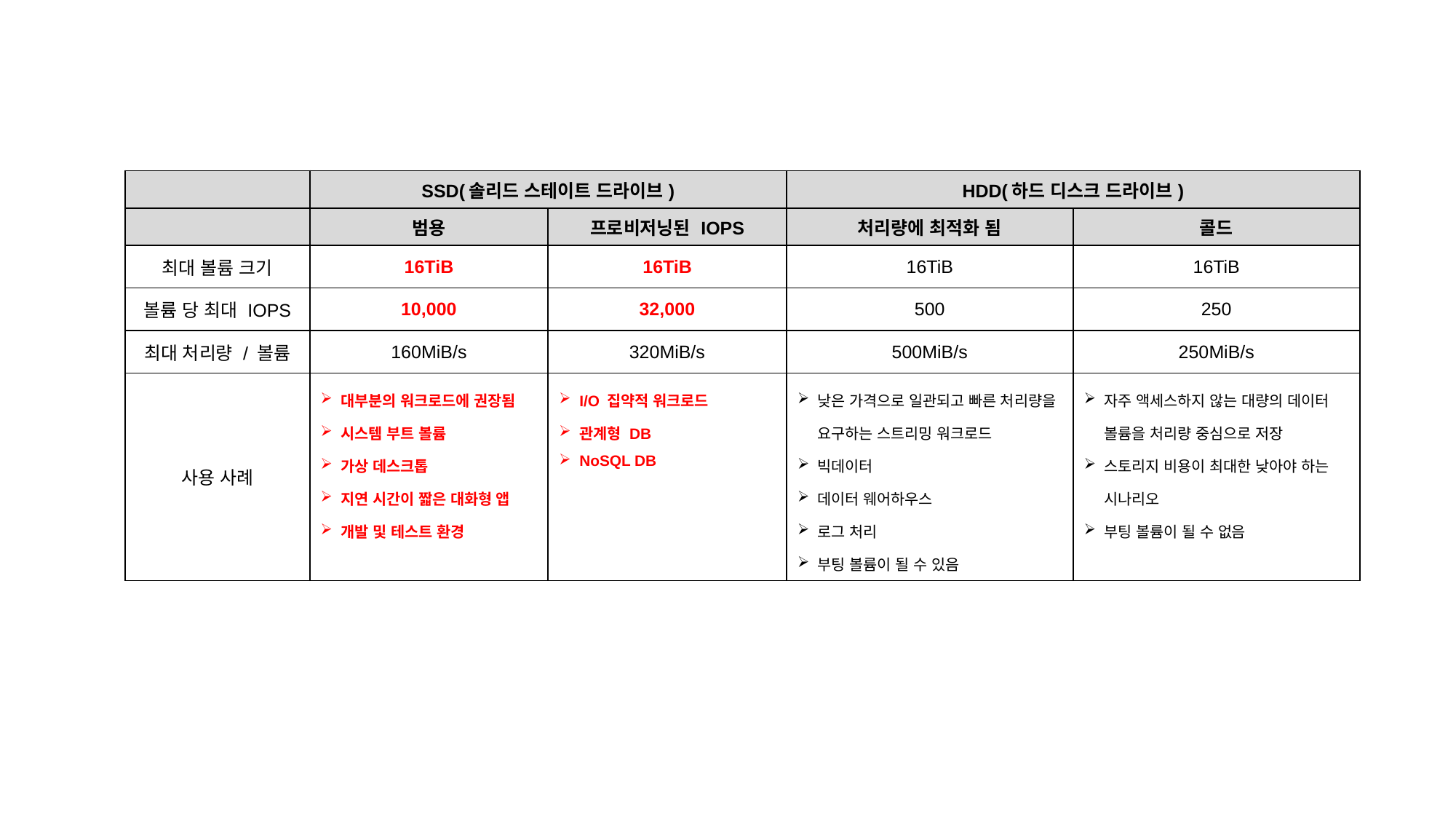

|  | SSD(솔리드 스테이트 드라이브) |  | HDD(하드 디스크 드라이브) |  |
| --- | --- | --- | --- | --- |
|  | 범용 | 프로비저닝된 IOPS | 처리량에 최적화 됨 | 콜드 |
| 최대 볼륨 크기 | 16TiB | 16TiB | 16TiB | 16TiB |
| 볼륨 당 최대 IOPS | 10,000 | 32,000 | 500 | 250 |
| 최대 처리량 / 볼륨 | 160MiB/s | 320MiB/s | 500MiB/s | 250MiB/s |
| 사용 사례 | 대부분의 워크로드에 권장됨 시스템 부트 볼륨 가상 데스크톱 지연 시간이 짧은 대화형 앱 개발 및 테스트 환경 | I/O 집약적 워크로드 관계형 DB NoSQL DB | 낮은 가격으로 일관되고 빠른 처리량을 요구하는 스트리밍 워크로드 빅데이터 데이터 웨어하우스 로그 처리 부팅 볼륨이 될 수 있음 | 자주 액세스하지 않는 대량의 데이터 볼륨을 처리량 중심으로 저장 스토리지 비용이 최대한 낮아야 하는 시나리오 부팅 볼륨이 될 수 없음 |